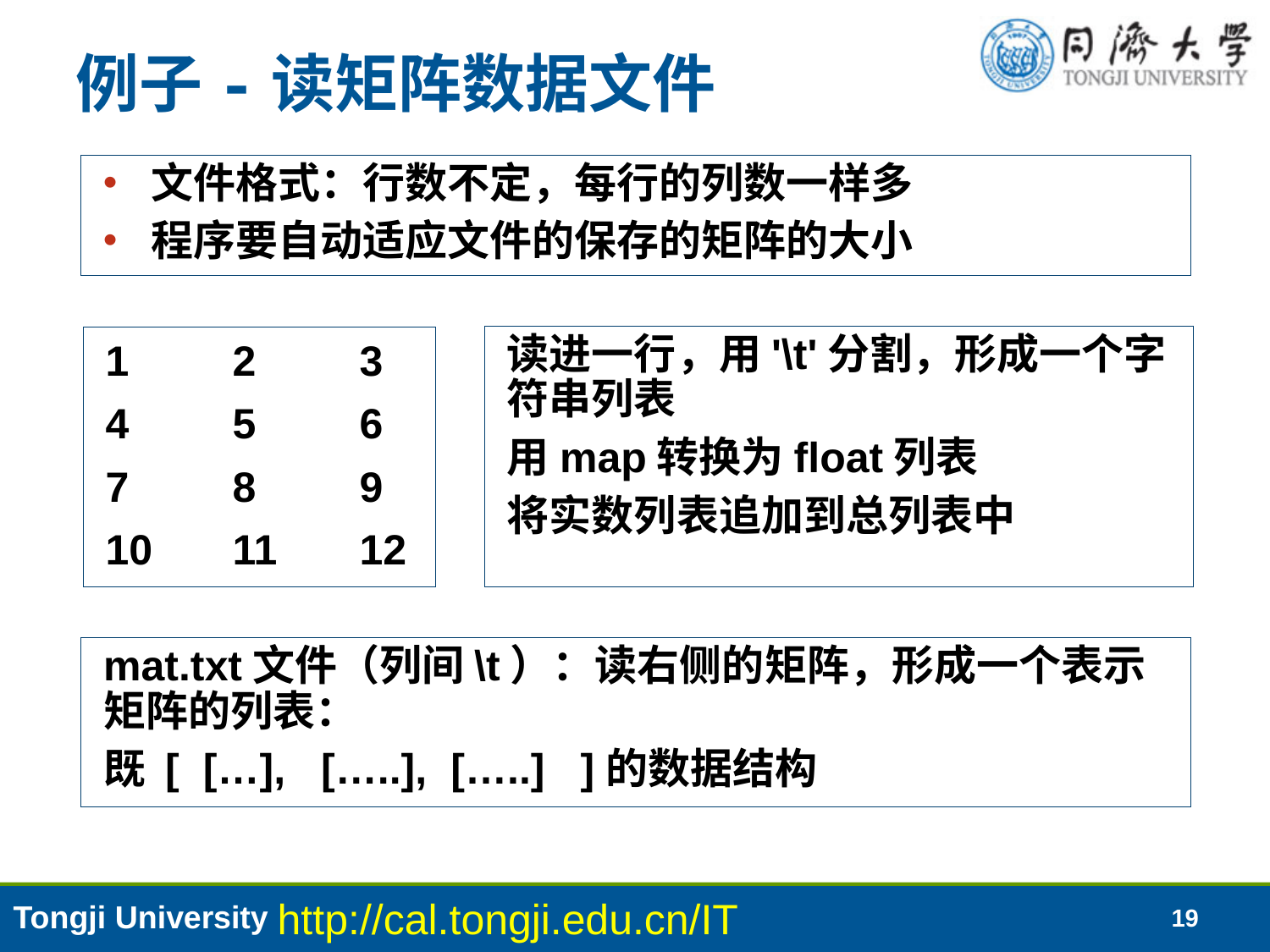

# 例子-读矩阵数据文件
文件格式：行数不定，每行的列数一样多
程序要自动适应文件的保存的矩阵的大小
读进一行，用'\t'分割，形成一个字符串列表
用map转换为float列表
将实数列表追加到总列表中
1	2	3
4	5	6
7	8	9
10	11	12
mat.txt文件（列间\t）：读右侧的矩阵，形成一个表示矩阵的列表：
既 [  […],   […..],  […..]   ]的数据结构